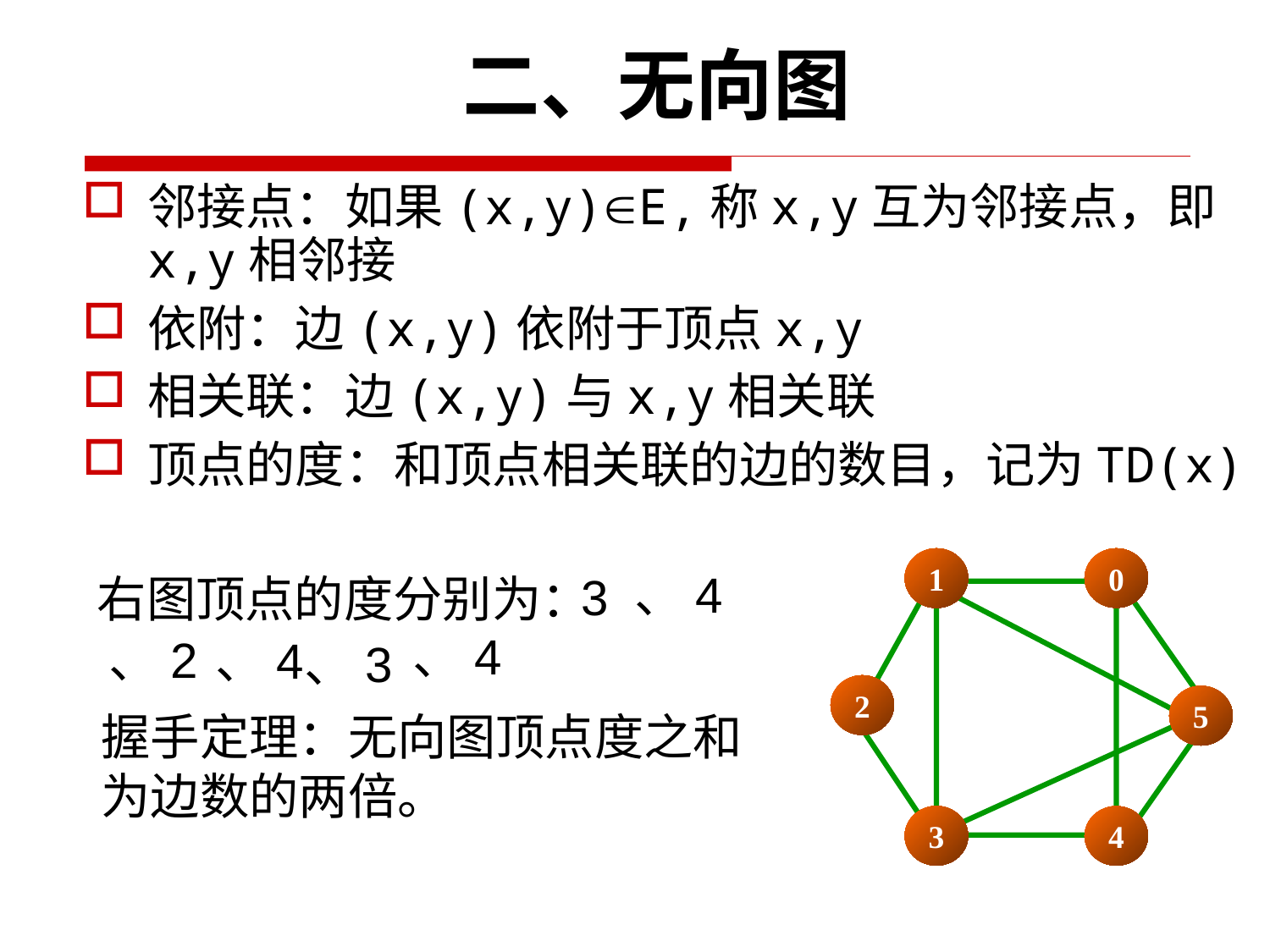

二、无向图
邻接点：如果(x,y)∈E,称x,y互为邻接点，即x,y相邻接
依附：边(x,y)依附于顶点x,y
相关联：边(x,y)与x,y相关联
顶点的度：和顶点相关联的边的数目，记为TD(x)
1
0
2
5
3
4

、4
3
右图顶点的度分别为：
、4
、2
、4
、3
握手定理：无向图顶点度之和为边数的两倍。